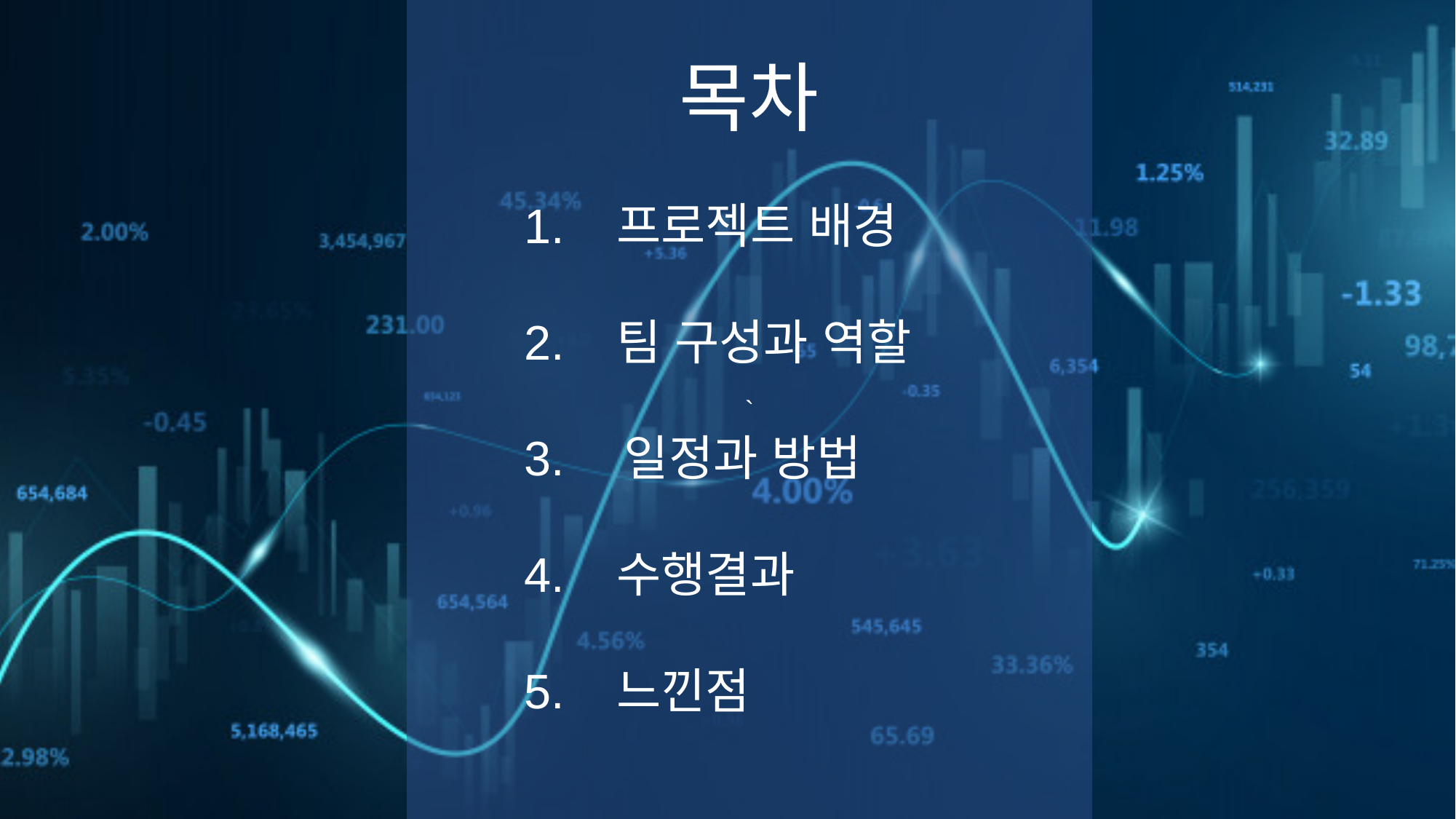

`
# 목차
1.   프로젝트 배경

2.   팀 구성과 역할

  일정과 방법

4.   수행결과

5.   느낀점